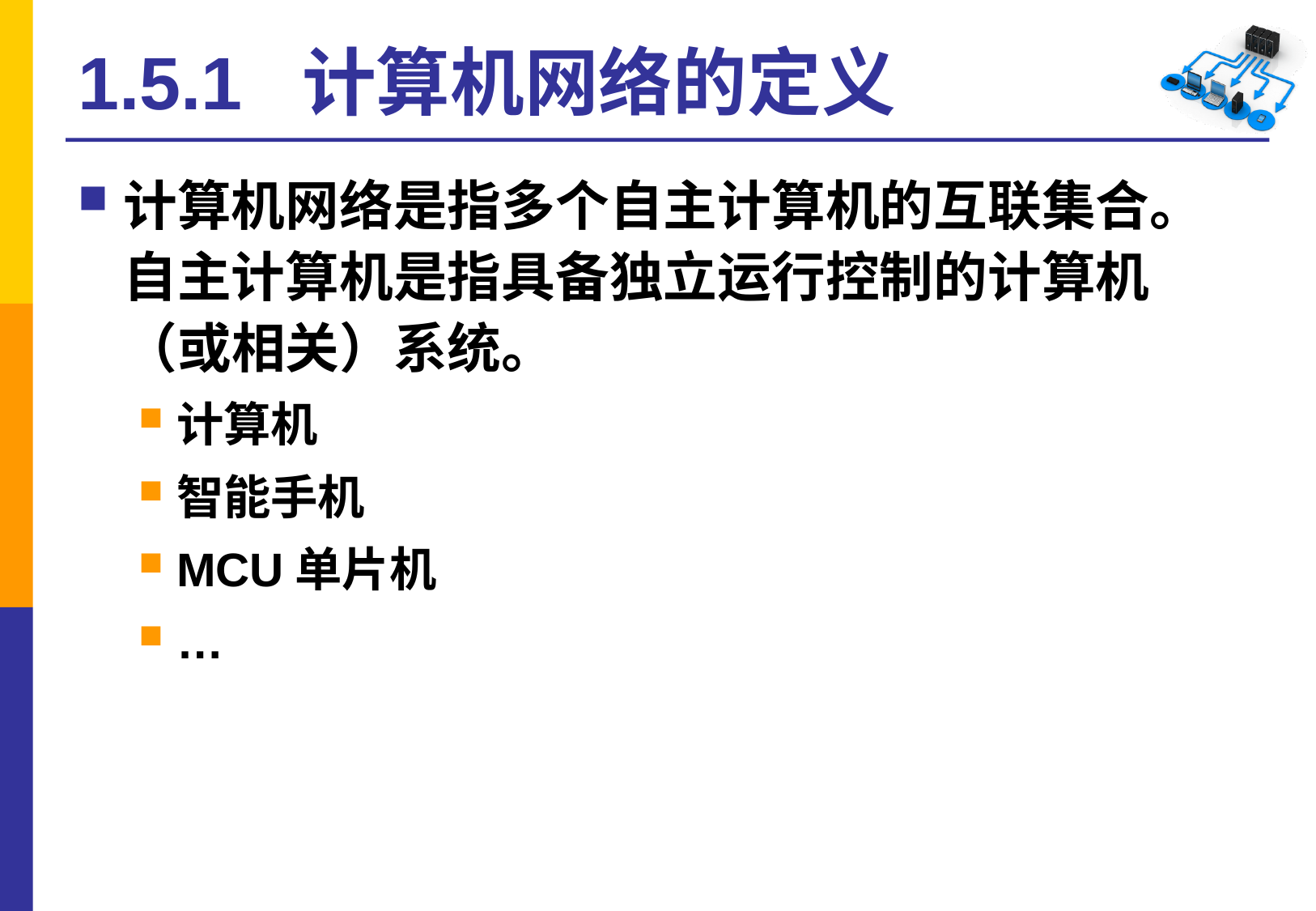

# 1.5.1  计算机网络的定义
计算机网络是指多个自主计算机的互联集合。   自主计算机是指具备独立运行控制的计算机（或相关）系统。
计算机
智能手机
MCU单片机
…